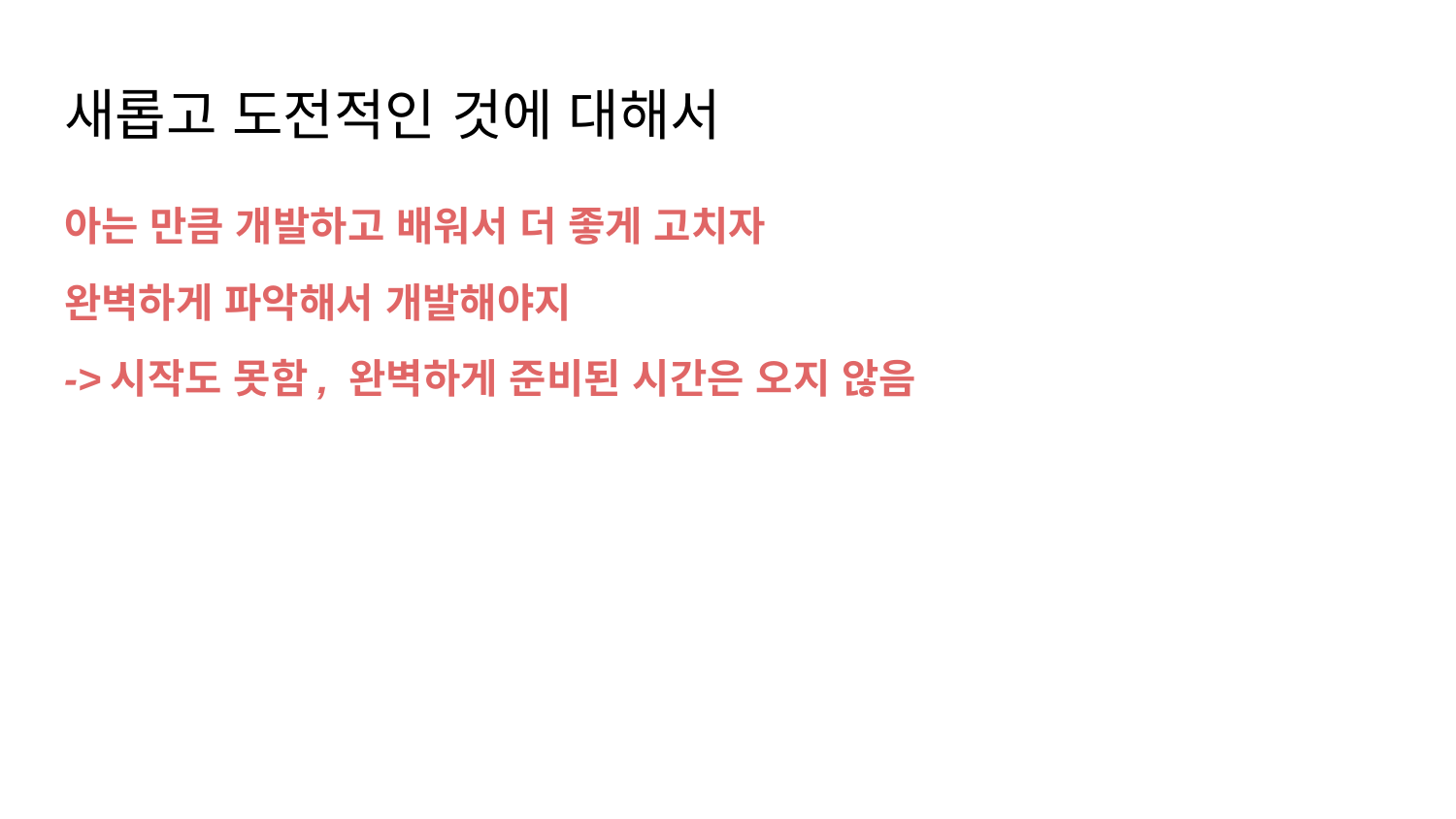

# 새롭고 도전적인 것에 대해서
아는 만큼 개발하고 배워서 더 좋게 고치자
완벽하게 파악해서 개발해야지
->시작도 못함, 완벽하게 준비된 시간은 오지 않음